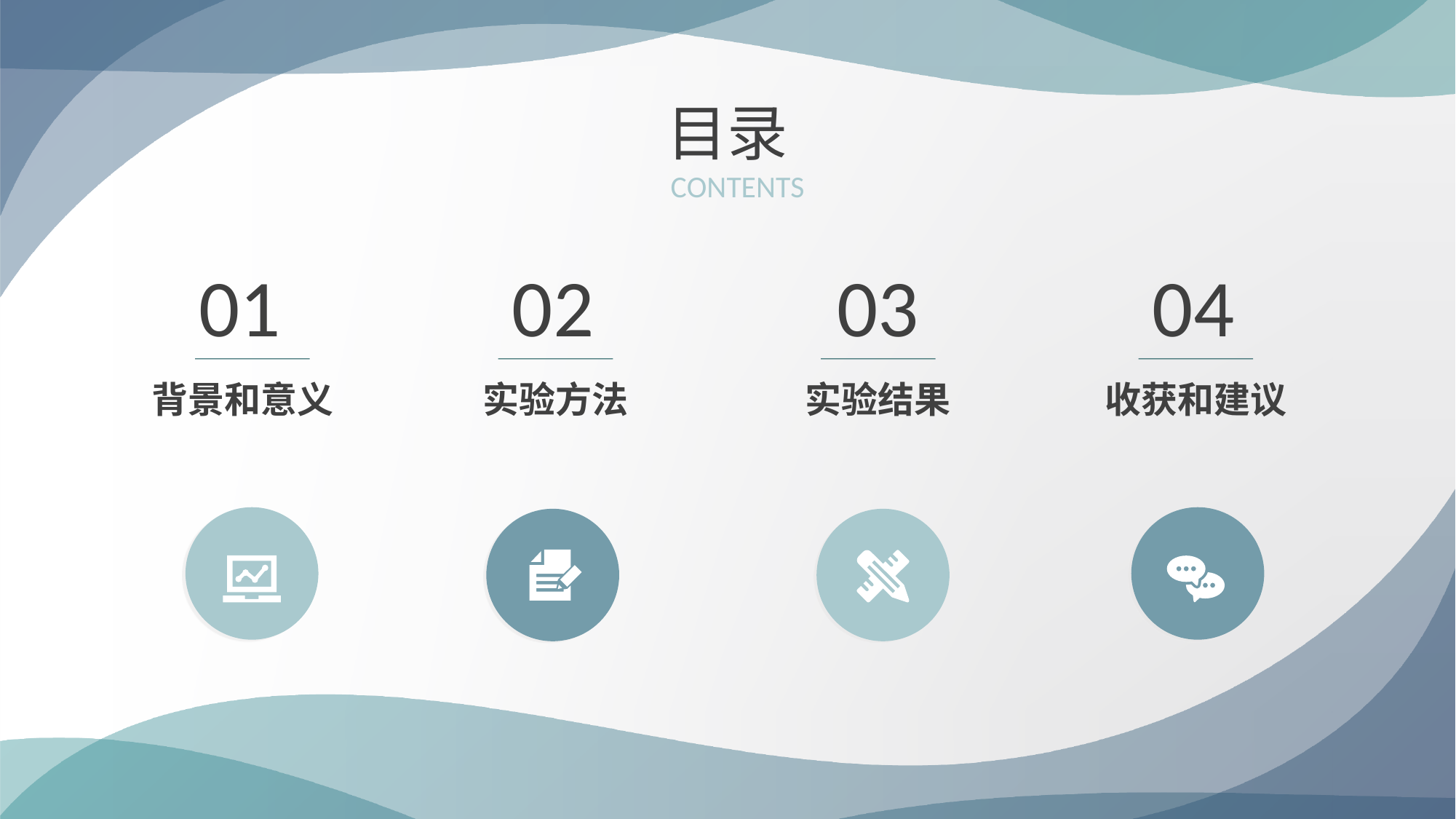

目录
CONTENTS
01

背景和意义
02

实验方法
03

实验结果
04

收获和建议